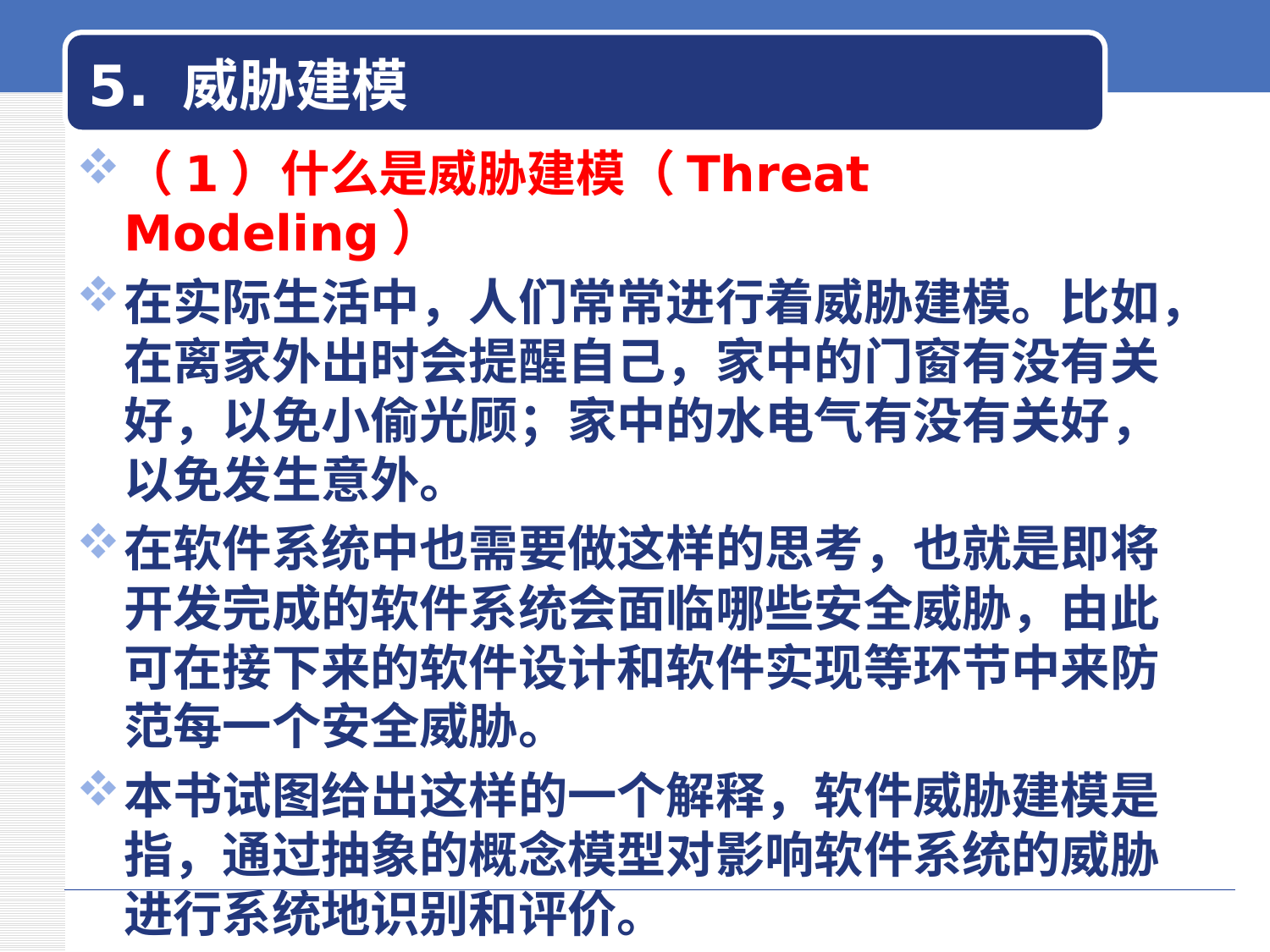

# 5. 威胁建模
（1）什么是威胁建模（Threat Modeling）
在实际生活中，人们常常进行着威胁建模。比如，在离家外出时会提醒自己，家中的门窗有没有关好，以免小偷光顾；家中的水电气有没有关好，以免发生意外。
在软件系统中也需要做这样的思考，也就是即将开发完成的软件系统会面临哪些安全威胁，由此可在接下来的软件设计和软件实现等环节中来防范每一个安全威胁。
本书试图给出这样的一个解释，软件威胁建模是指，通过抽象的概念模型对影响软件系统的威胁进行系统地识别和评价。